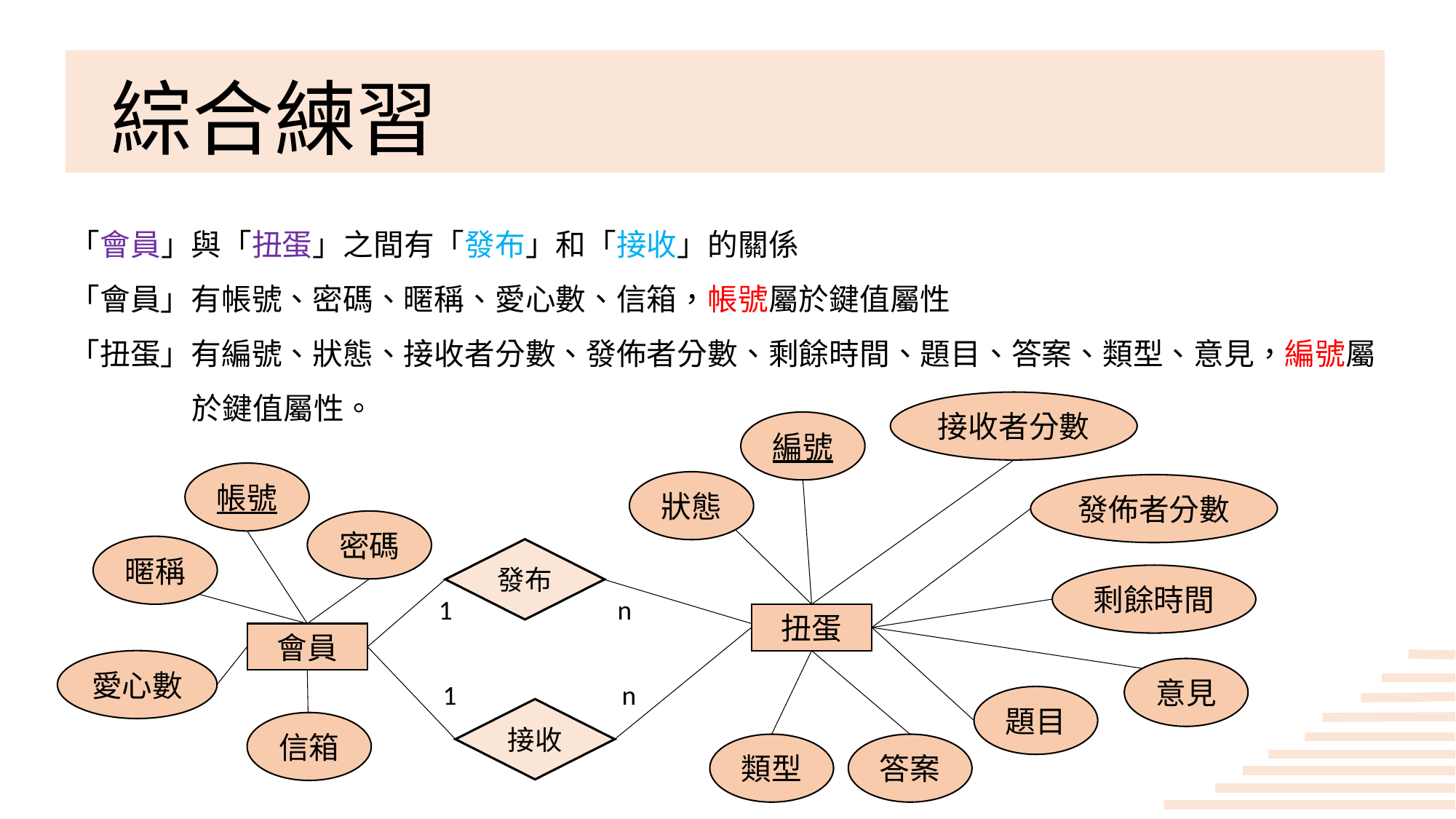

# 綜合練習
「會員」與「扭蛋」之間有「發布」和「接收」的關係
「會員」有帳號、密碼、暱稱、愛心數、信箱，帳號屬於鍵值屬性
「扭蛋」有編號、狀態、接收者分數、發佈者分數、剩餘時間、題目、答案、類型、意見，編號屬	 	  於鍵值屬性。

接收者分數
編號
帳號
狀態
發佈者分數
密碼
暱稱
發布
剩餘時間
1
n
扭蛋
會員
愛心數
意見
1
n
題目
接收
信箱
類型
答案